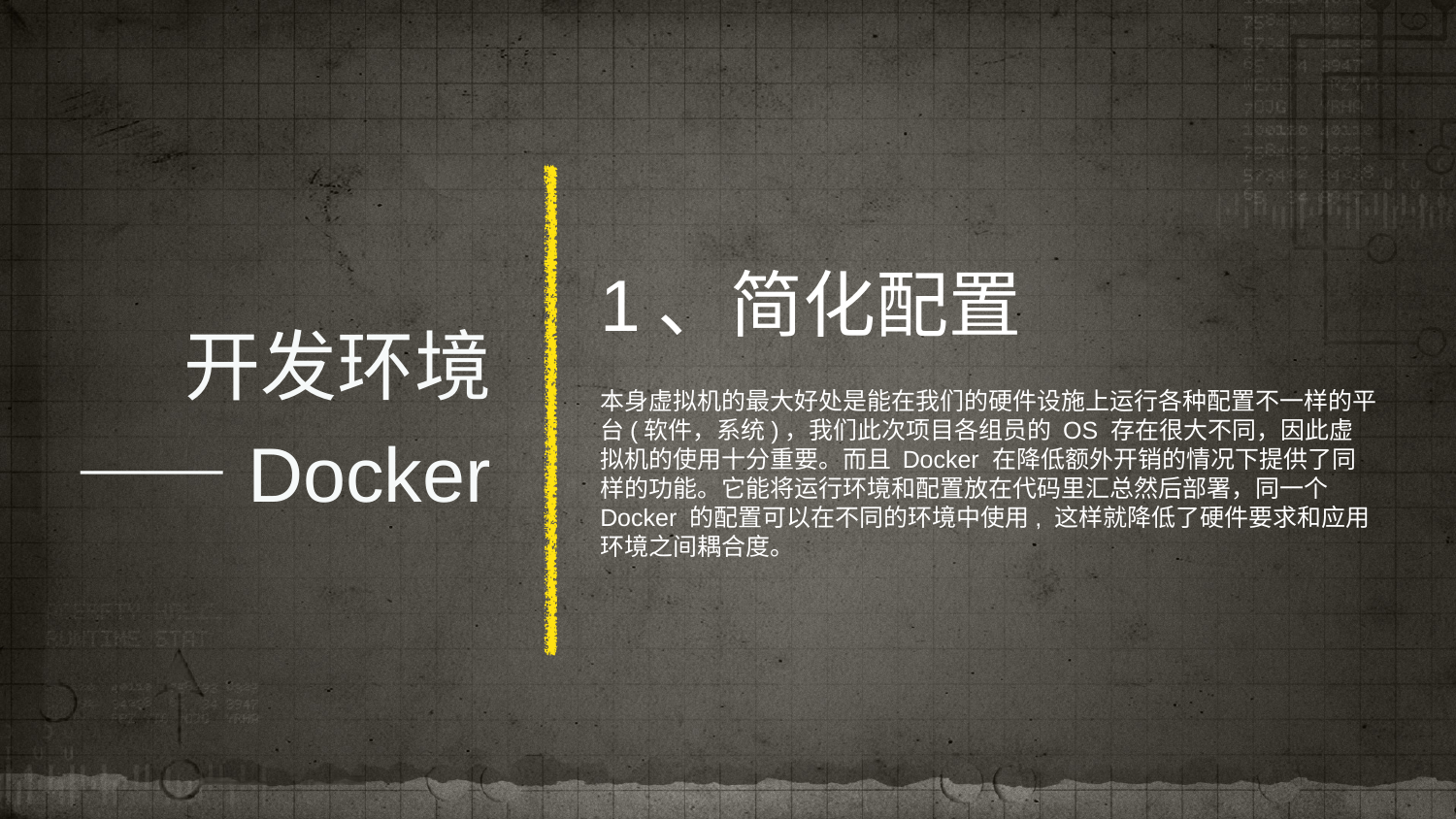

# 开发环境——Docker
1、简化配置
本身虚拟机的最大好处是能在我们的硬件设施上运行各种配置不一样的平台(软件，系统)，我们此次项目各组员的 OS 存在很大不同，因此虚拟机的使用十分重要。而且 Docker 在降低额外开销的情况下提供了同样的功能。它能将运行环境和配置放在代码里汇总然后部署，同一个 Docker 的配置可以在不同的环境中使用, 这样就降低了硬件要求和应用环境之间耦合度。